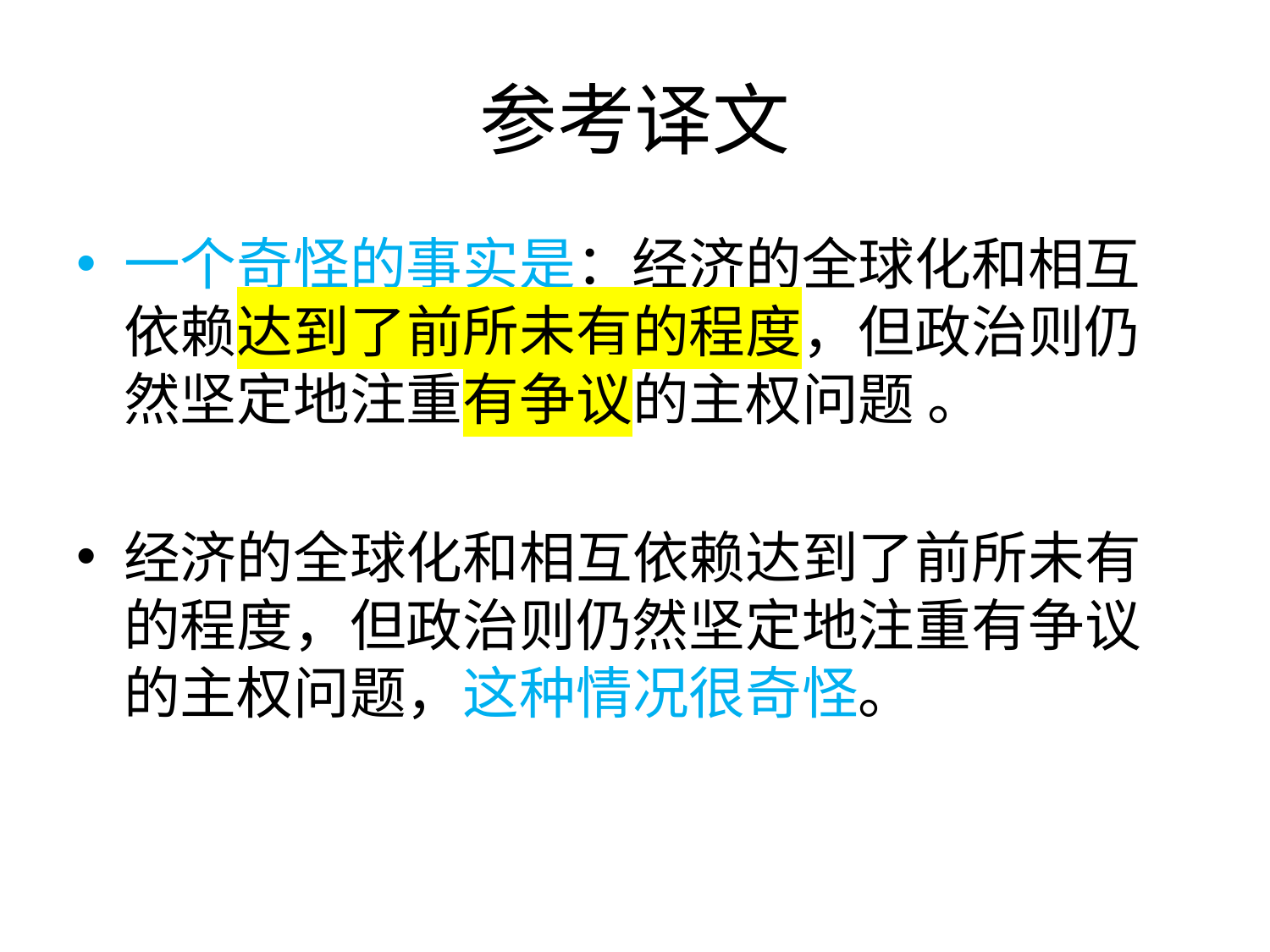

# 参考译文
一个奇怪的事实是：经济的全球化和相互依赖达到了前所未有的程度，但政治则仍然坚定地注重有争议的主权问题 。

经济的全球化和相互依赖达到了前所未有的程度，但政治则仍然坚定地注重有争议的主权问题，这种情况很奇怪。